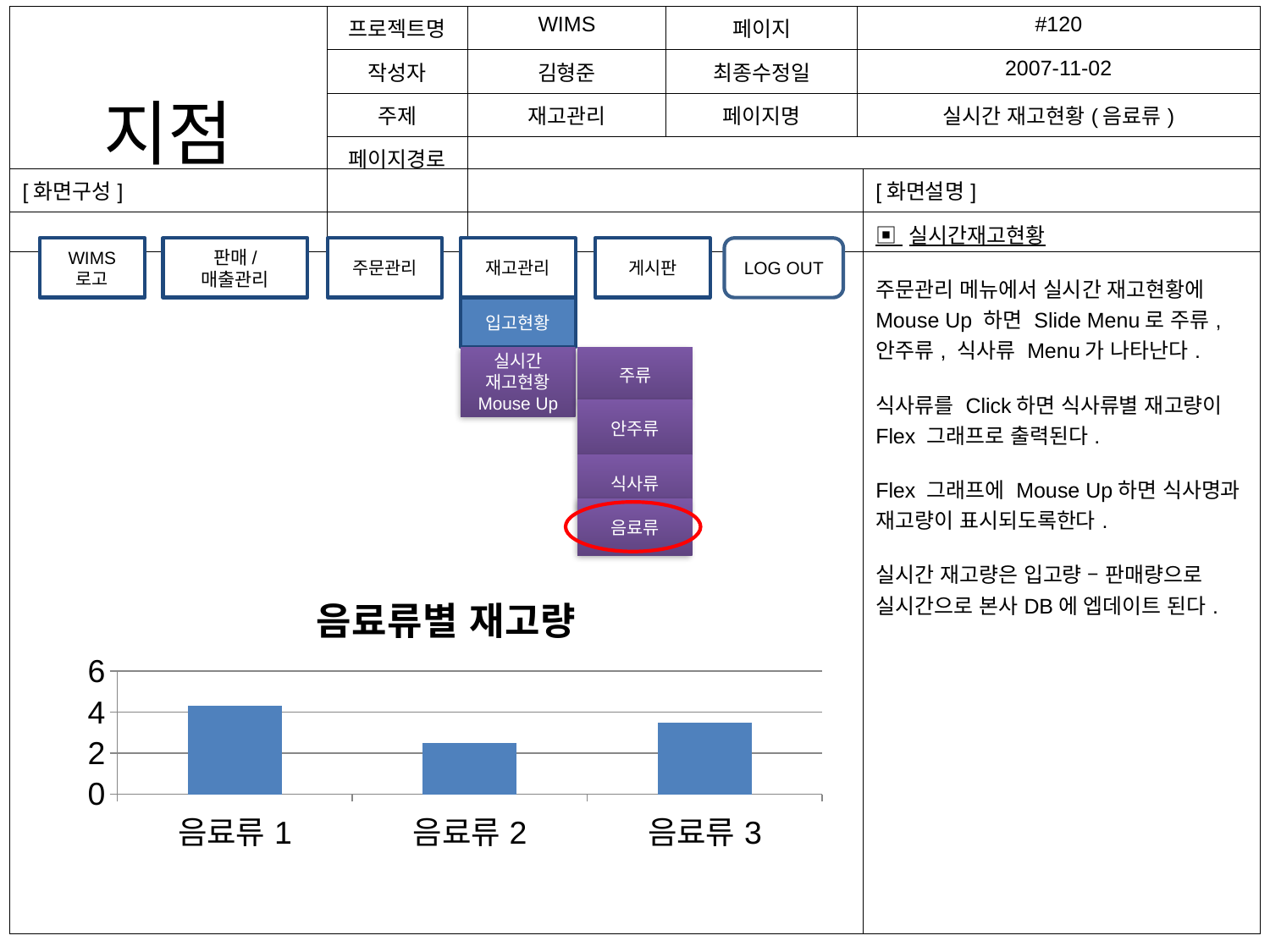

| 지점 | 프로젝트명 | WIMS | 페이지 | #120 |
| --- | --- | --- | --- | --- |
|  | 작성자 | 김형준 | 최종수정일 | 2007-11-02 |
|  | 주제 | 재고관리 | 페이지명 | 실시간 재고현황(음료류) |
|  | 페이지경로 |  |  |  |
| [화면구성] | [화면설명] |
| --- | --- |
|  | ▣ 실시간재고현황 주문관리 메뉴에서 실시간 재고현황에Mouse Up 하면 Slide Menu로 주류, 안주류, 식사류 Menu가 나타난다. 식사류를 Click하면 식사류별 재고량이 Flex 그래프로 출력된다. Flex 그래프에 Mouse Up하면 식사명과 재고량이 표시되도록한다. 실시간 재고량은 입고량 – 판매량으로 실시간으로 본사DB에 엡데이트 된다. |
WIMS
로고
판매/
매출관리
주문관리
재고관리
게시판
LOG OUT
입고현황
주류
실시간
재고현황
Mouse Up
안주류
식사류
음료류

### Chart: 음료류별 재고량

| Category | 계열 1 |
|---|---|
| 음료류1 | 4.3 |
| 음료류2 | 2.5 |
| 음료류3 | 3.5 |